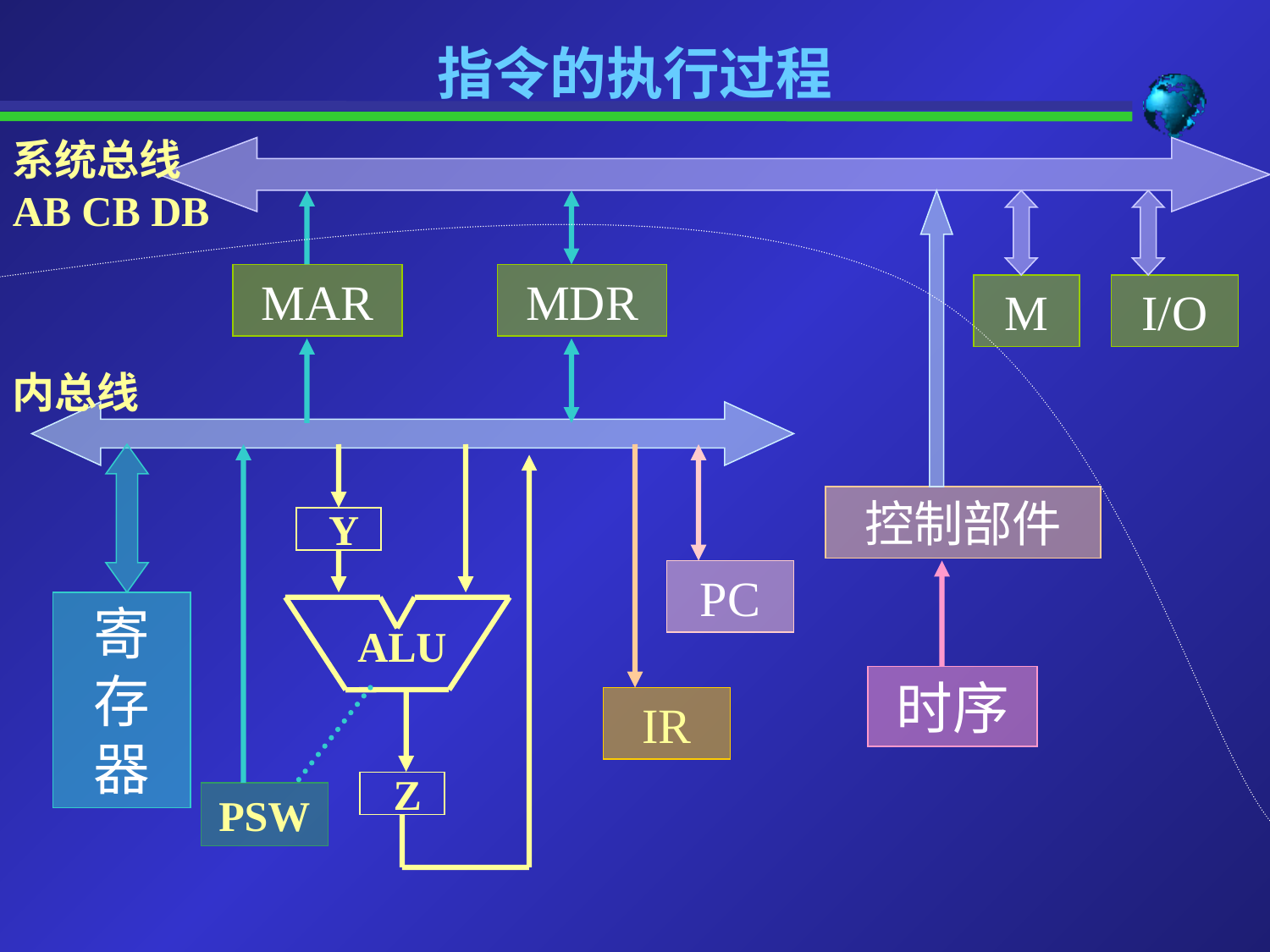

指令的执行过程
系统总线
AB CB DB

MAR
MDR
M
I/O

内总线

控制部件
Y

PC

寄存器

ALU
时序

IR

Z

PSW

17